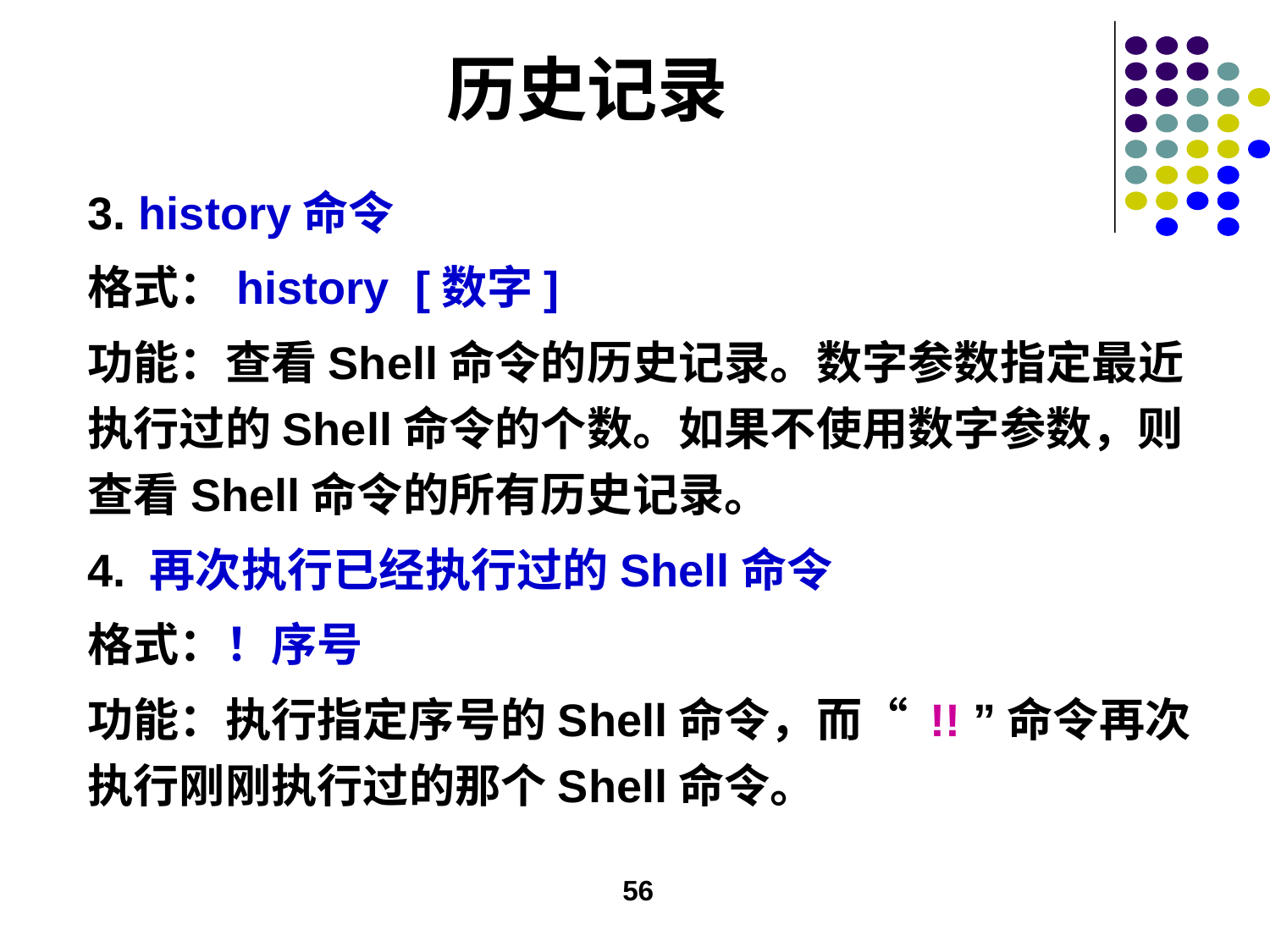

# 历史记录
3. history命令
格式：history  [数字]
功能：查看Shell命令的历史记录。数字参数指定最近执行过的Shell命令的个数。如果不使用数字参数，则查看Shell命令的所有历史记录。
4. 再次执行已经执行过的Shell命令
格式：！序号
功能：执行指定序号的Shell命令，而“ !! ”命令再次执行刚刚执行过的那个Shell命令。

56